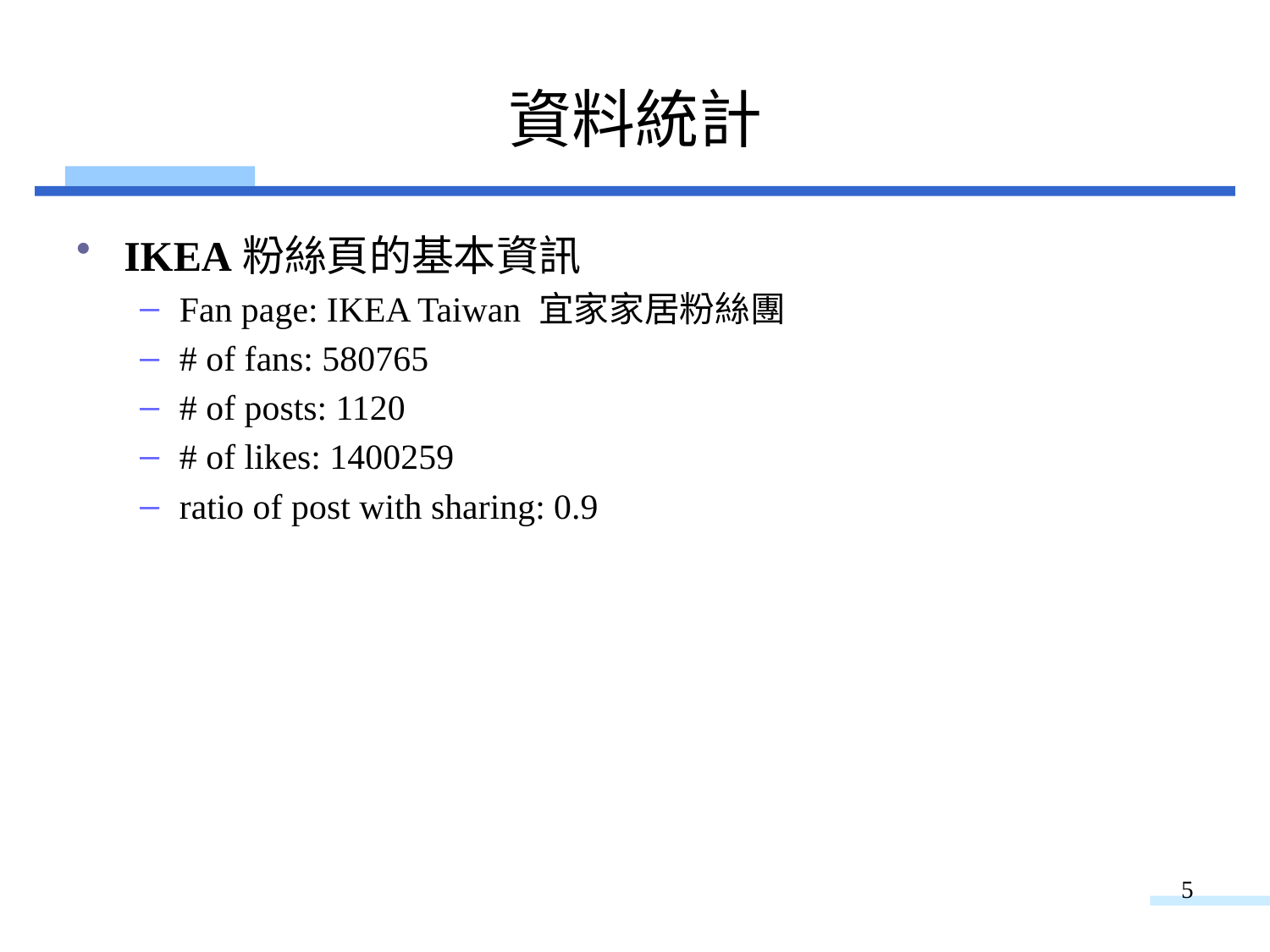

# 資料統計
IKEA粉絲頁的基本資訊
Fan page: IKEA Taiwan 宜家家居粉絲團
# of fans: 580765
# of posts: 1120
# of likes: 1400259
ratio of post with sharing: 0.9
5